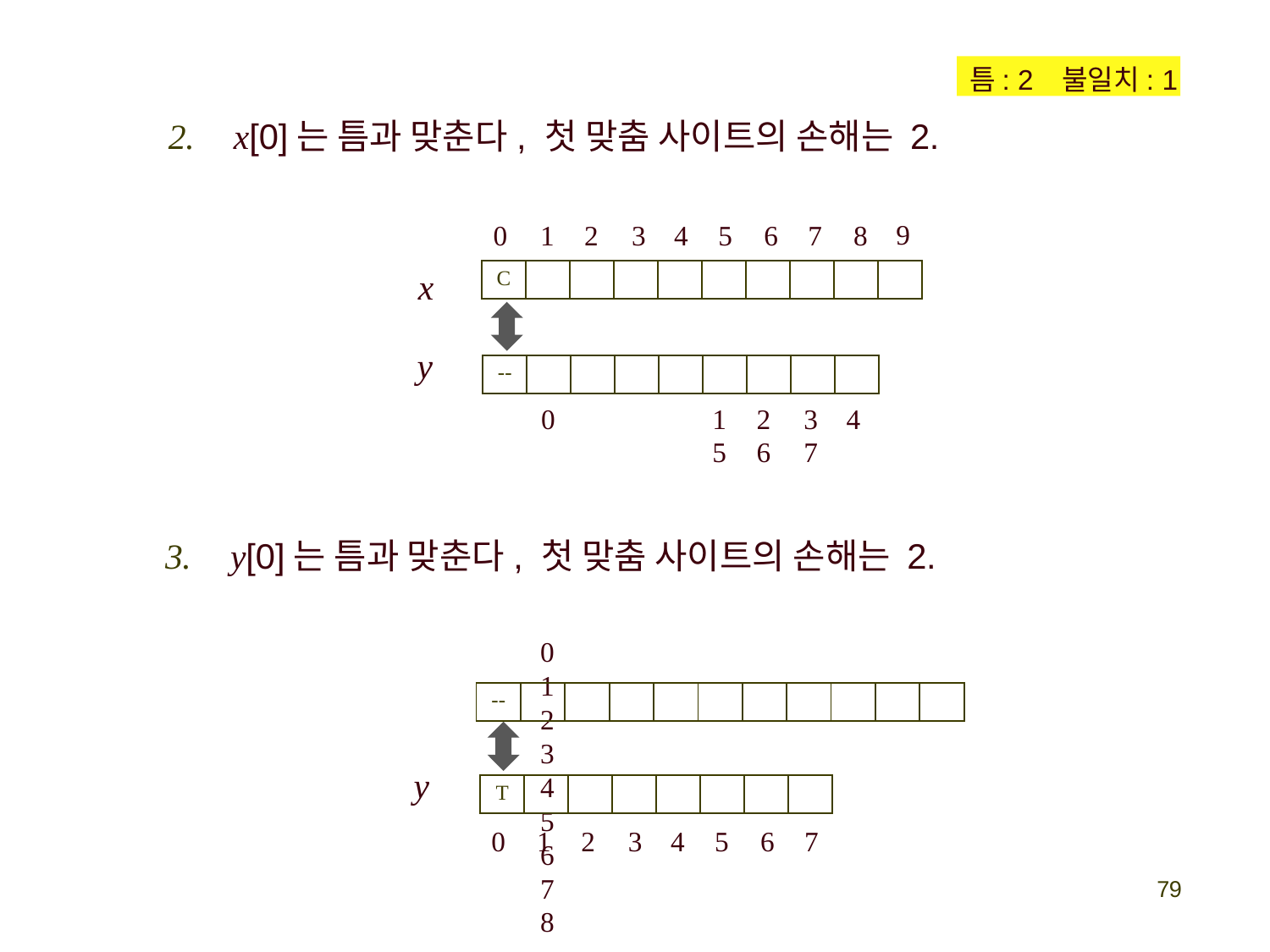

틈: 2	불일치: 1
# 2.	x[0]는 틈과 맞춘다, 첫 맞춤 사이트의 손해는 2.
9
0	1	2	3	4	5	6	7	8
| C |  |  |  |  |  |  |  |  |  |
| --- | --- | --- | --- | --- | --- | --- | --- | --- | --- |
x
y
0	1	2	3	4	5	6	7

| -- |  |  |  |  |  |  |  |  |
| --- | --- | --- | --- | --- | --- | --- | --- | --- |
3.	y[0]는 틈과 맞춘다, 첫 맞춤 사이트의 손해는 2.
0	1	2	3	4	5	6	7	8	9
x
| -- |  |  |  |  |  |  |  |  |  |  |
| --- | --- | --- | --- | --- | --- | --- | --- | --- | --- | --- |

y
| T |  |  |  |  |  |  |  |
| --- | --- | --- | --- | --- | --- | --- | --- |
0
1
2
3
4
5
6
7
79